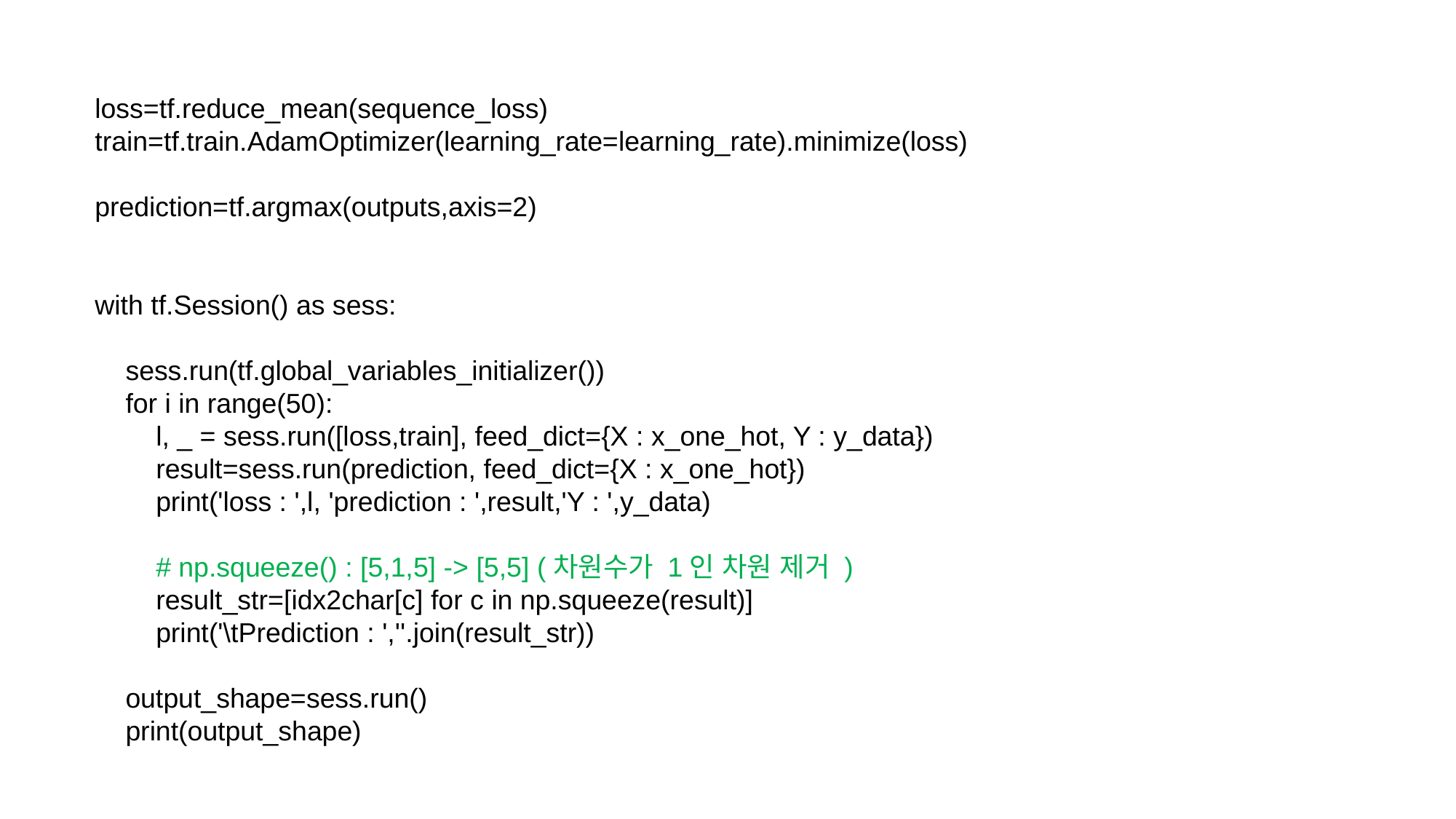

loss=tf.reduce_mean(sequence_loss)
train=tf.train.AdamOptimizer(learning_rate=learning_rate).minimize(loss)

prediction=tf.argmax(outputs,axis=2)

with tf.Session() as sess:

    sess.run(tf.global_variables_initializer())
    for i in range(50):
        l, _ = sess.run([loss,train], feed_dict={X : x_one_hot, Y : y_data})
        result=sess.run(prediction, feed_dict={X : x_one_hot})
        print('loss : ',l, 'prediction : ',result,'Y : ',y_data)

        # np.squeeze() : [5,1,5] -> [5,5] (차원수가 1인 차원 제거 )
        result_str=[idx2char[c] for c in np.squeeze(result)]
        print('\tPrediction : ',''.join(result_str))

    output_shape=sess.run()
    print(output_shape)